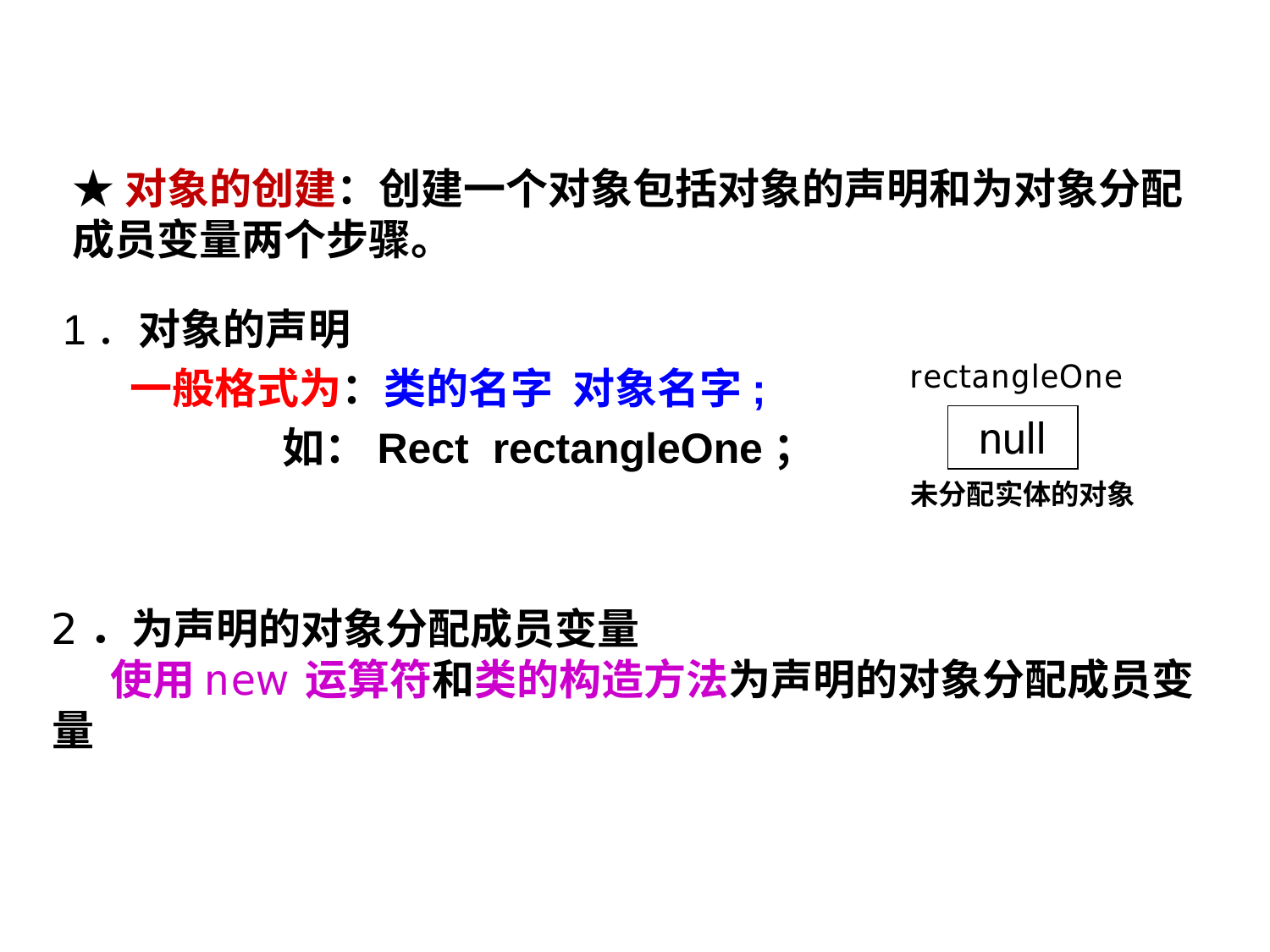

★对象的创建：创建一个对象包括对象的声明和为对象分配成员变量两个步骤。
1．对象的声明
      一般格式为：类的名字  对象名字;
                      如：Rect  rectangleOne；

rectangleOne
null
未分配实体的对象
2．为声明的对象分配成员变量
     使用new运算符和类的构造方法为声明的对象分配成员变量